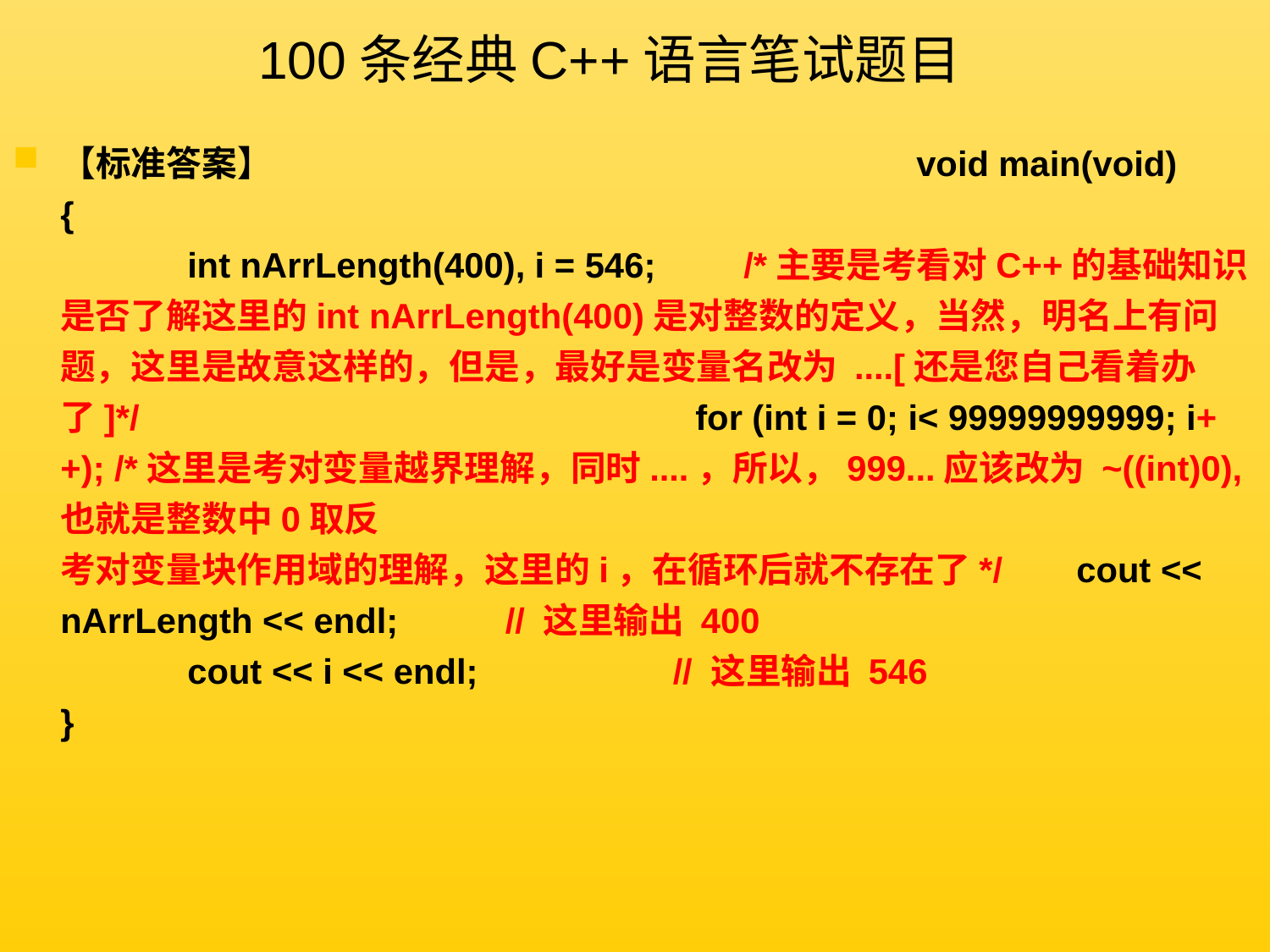

100条经典C++语言笔试题目
【标准答案】                                                                               void main(void)
{
 	int nArrLength(400), i = 546;         /*主要是考看对C++的基础知识是否了解这里的int nArrLength(400)是对整数的定义，当然，明名上有问题，这里是故意这样的，但是，最好是变量名改为 ....[还是您自己看着办了]*/                                                      	for (int i = 0; i< 99999999999; i++); /*这里是考对变量越界理解，同时....，所以，999...应该改为 ~((int)0),也就是整数中0取反
考对变量块作用域的理解，这里的i，在循环后就不存在了*/   	cout << nArrLength << endl;           // 这里输出 400
  	cout << i << endl;                    // 这里输出 546   
}